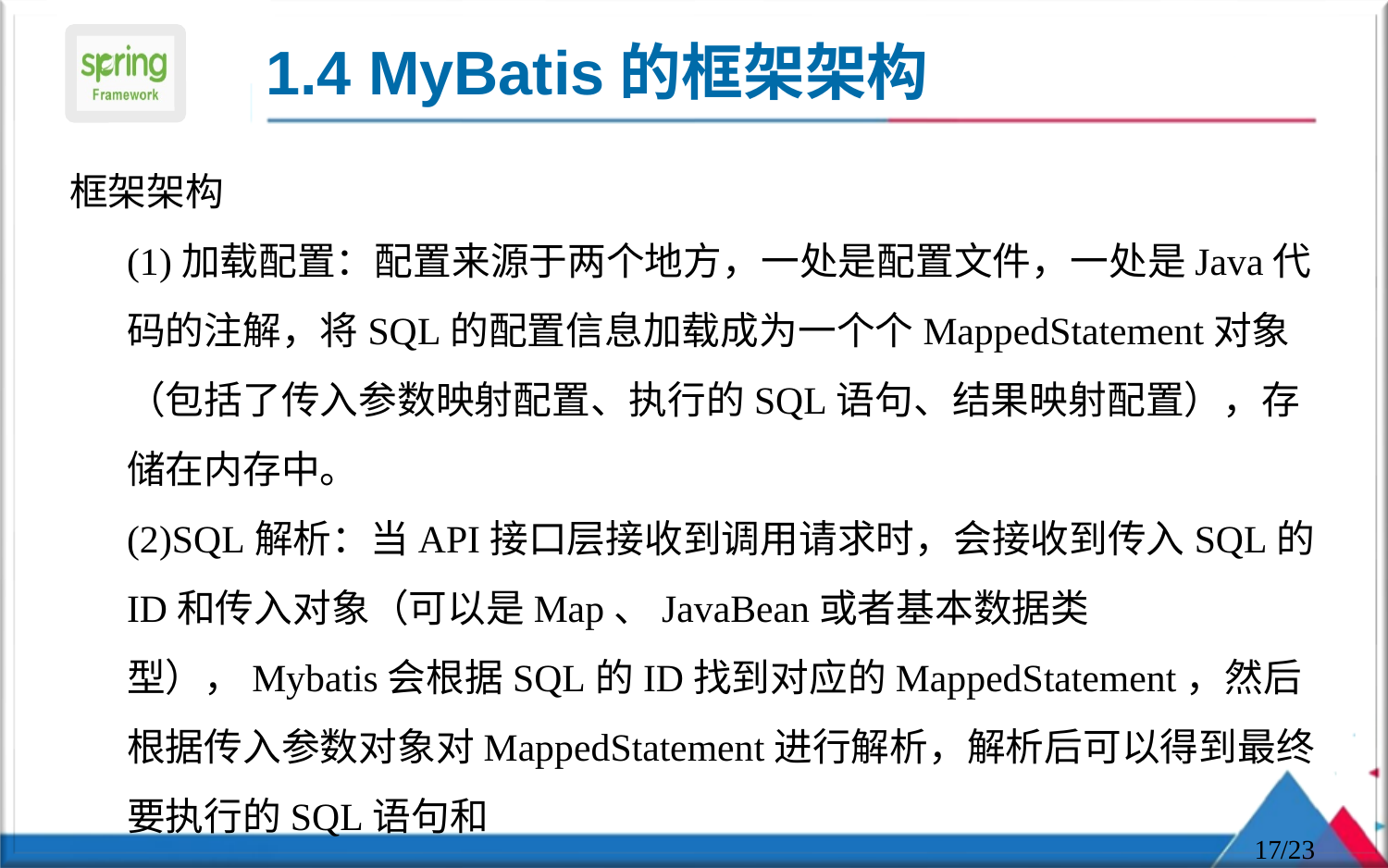

# 1.4 MyBatis的框架架构
框架架构
(1)加载配置：配置来源于两个地方，一处是配置文件，一处是Java代码的注解，将SQL的配置信息加载成为一个个MappedStatement对象（包括了传入参数映射配置、执行的SQL语句、结果映射配置），存储在内存中。
(2)SQL解析：当API接口层接收到调用请求时，会接收到传入SQL的ID和传入对象（可以是Map、JavaBean或者基本数据类型），Mybatis会根据SQL的ID找到对应的MappedStatement，然后根据传入参数对象对MappedStatement进行解析，解析后可以得到最终要执行的SQL语句和
17
/23